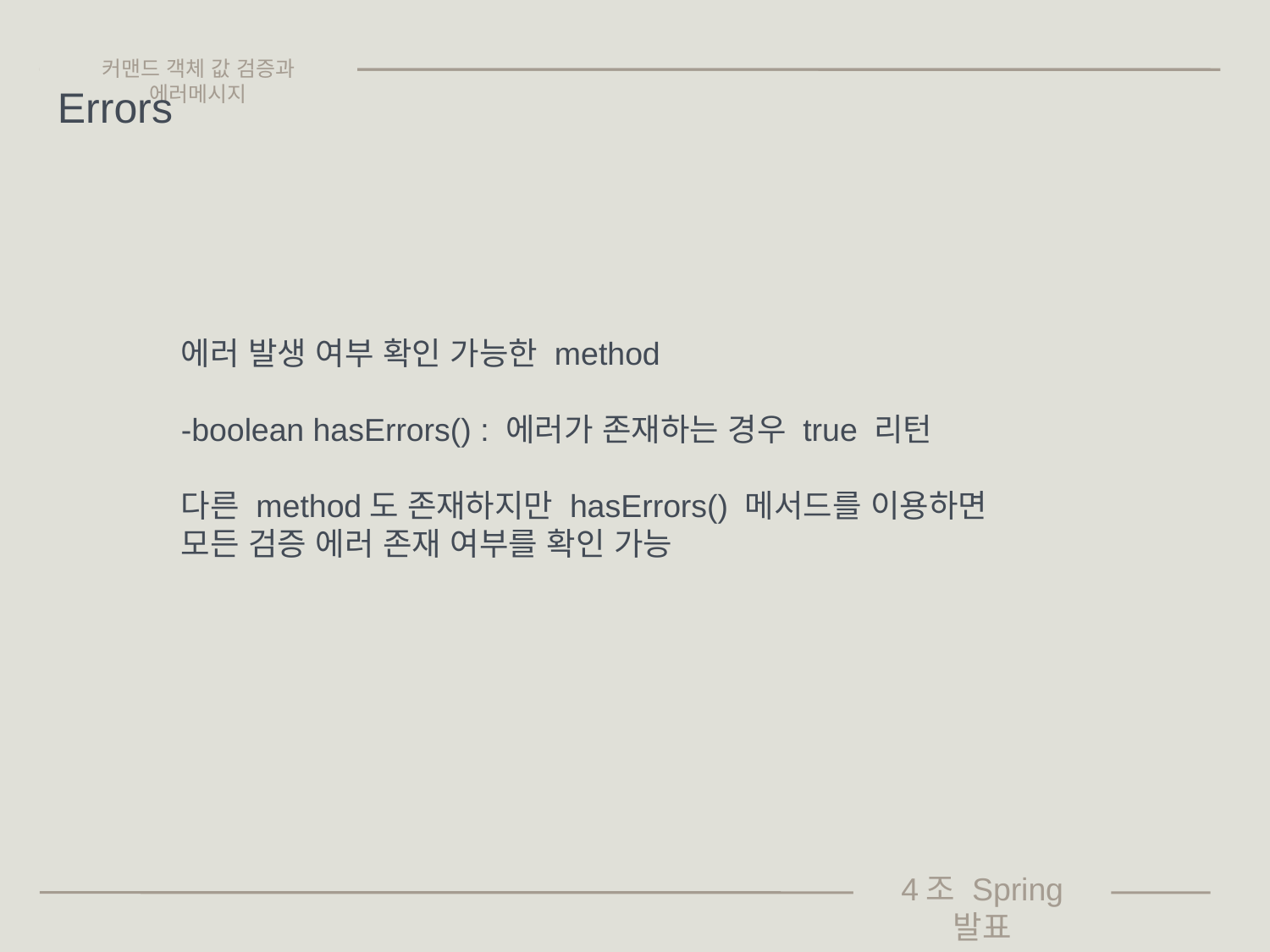

커맨드 객체 값 검증과 에러메시지
Errors
에러 발생 여부 확인 가능한 method

-boolean hasErrors() : 에러가 존재하는 경우 true 리턴

다른 method도 존재하지만 hasErrors() 메서드를 이용하면 모든 검증 에러 존재 여부를 확인 가능
4조 Spring 발표